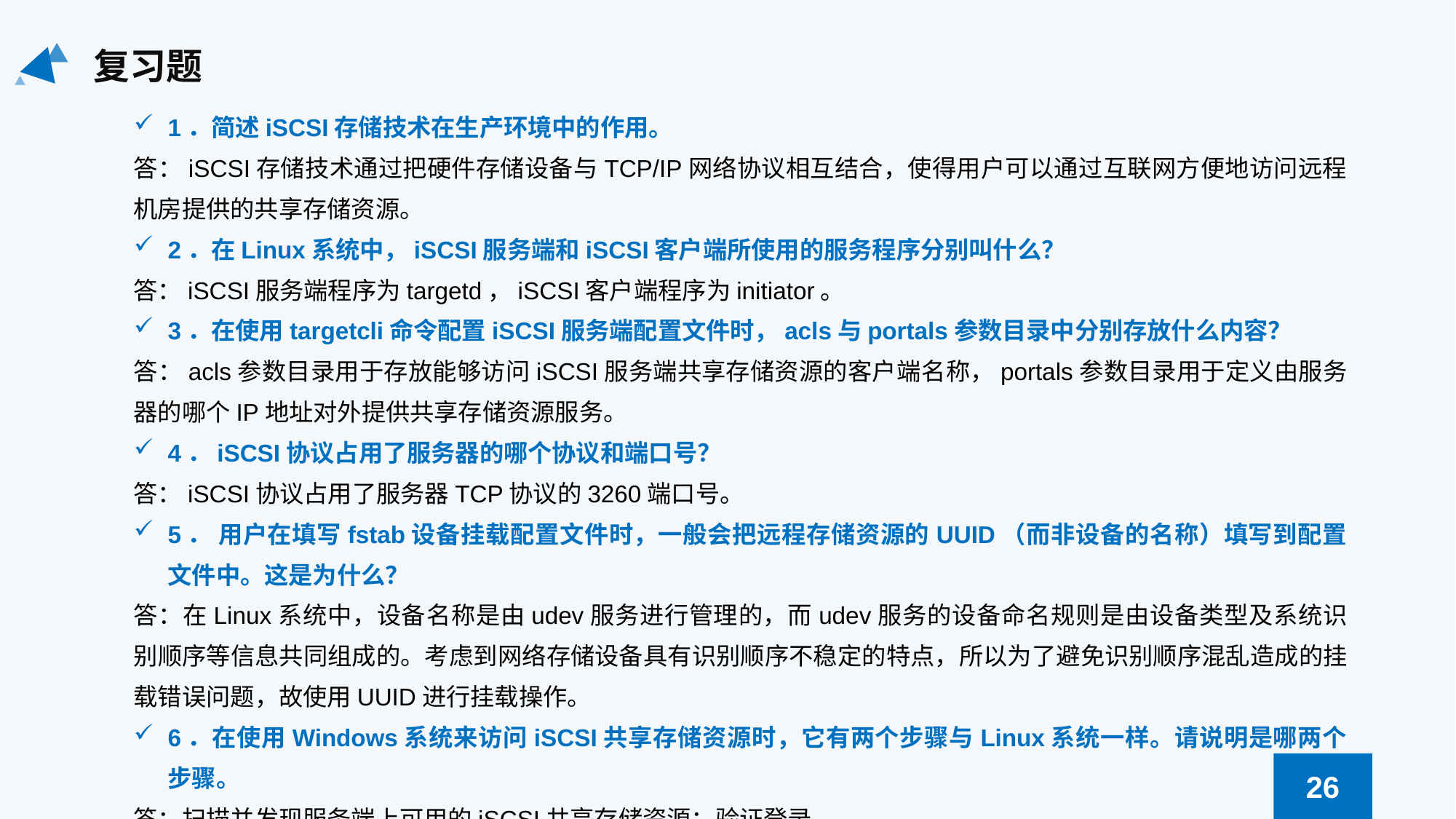

复习题

1．简述iSCSI存储技术在生产环境中的作用。
答：iSCSI存储技术通过把硬件存储设备与TCP/IP网络协议相互结合，使得用户可以通过互联网方便地访问远程机房提供的共享存储资源。
2．在Linux系统中，iSCSI服务端和iSCSI客户端所使用的服务程序分别叫什么？
答：iSCSI服务端程序为targetd，iSCSI客户端程序为initiator。
3．在使用targetcli命令配置iSCSI服务端配置文件时，acls与portals参数目录中分别存放什么内容？
答：acls参数目录用于存放能够访问iSCSI服务端共享存储资源的客户端名称，portals参数目录用于定义由服务器的哪个IP地址对外提供共享存储资源服务。
4．iSCSI协议占用了服务器的哪个协议和端口号？
答：iSCSI协议占用了服务器TCP协议的3260端口号。
5． 用户在填写fstab设备挂载配置文件时，一般会把远程存储资源的UUID（而非设备的名称）填写到配置文件中。这是为什么？
答：在Linux系统中，设备名称是由udev服务进行管理的，而udev服务的设备命名规则是由设备类型及系统识别顺序等信息共同组成的。考虑到网络存储设备具有识别顺序不稳定的特点，所以为了避免识别顺序混乱造成的挂载错误问题，故使用UUID进行挂载操作。
6．在使用Windows系统来访问iSCSI共享存储资源时，它有两个步骤与Linux系统一样。请说明是哪两个步骤。
答：扫描并发现服务端上可用的iSCSI共享存储资源；验证登录。

26